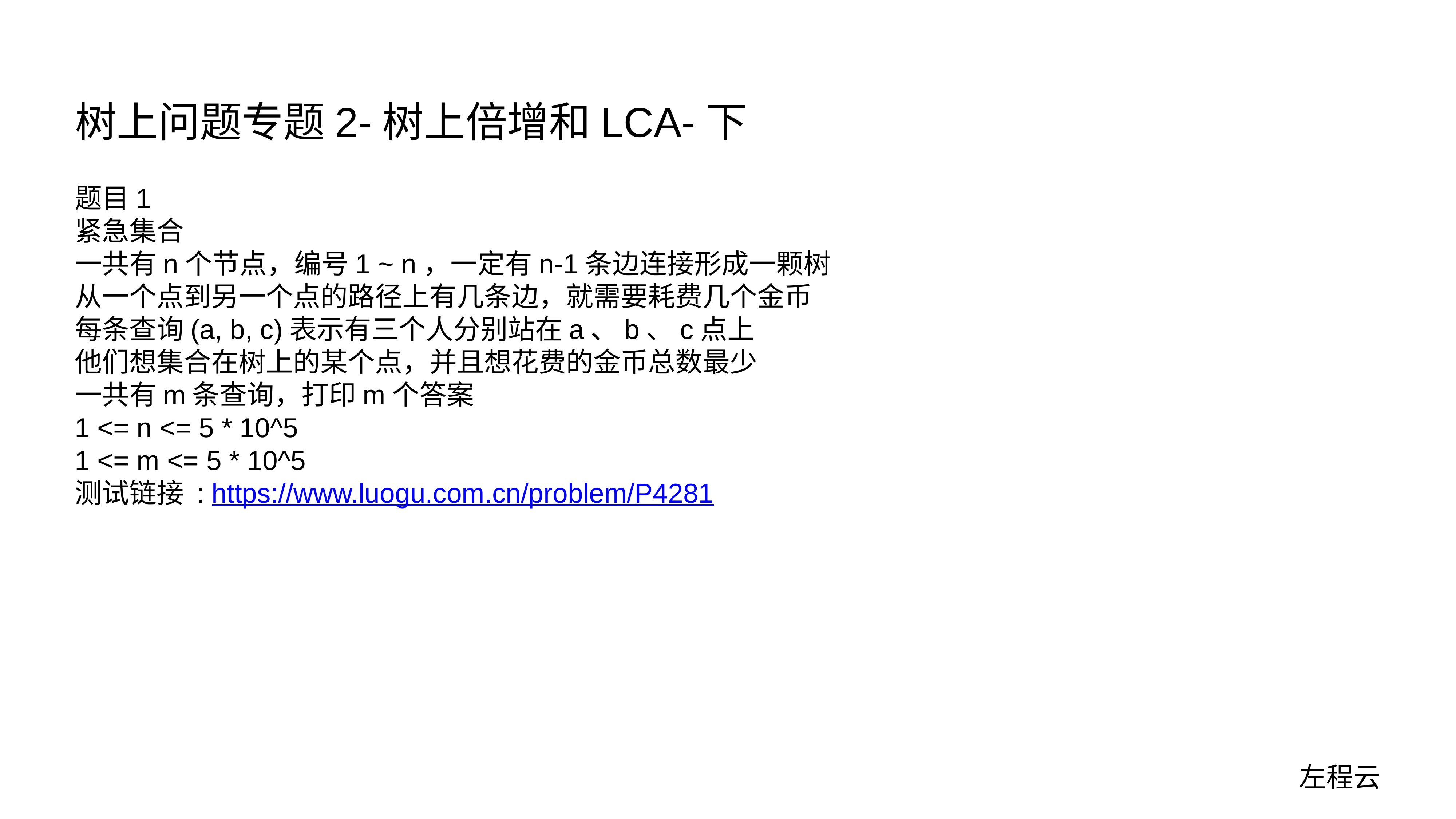

# 树上问题专题2-树上倍增和LCA-下
题目1
紧急集合
一共有n个节点，编号1 ~ n，一定有n-1条边连接形成一颗树
从一个点到另一个点的路径上有几条边，就需要耗费几个金币
每条查询(a, b, c)表示有三个人分别站在a、b、c点上
他们想集合在树上的某个点，并且想花费的金币总数最少
一共有m条查询，打印m个答案
1 <= n <= 5 * 10^5
1 <= m <= 5 * 10^5
测试链接 : https://www.luogu.com.cn/problem/P4281

左程云